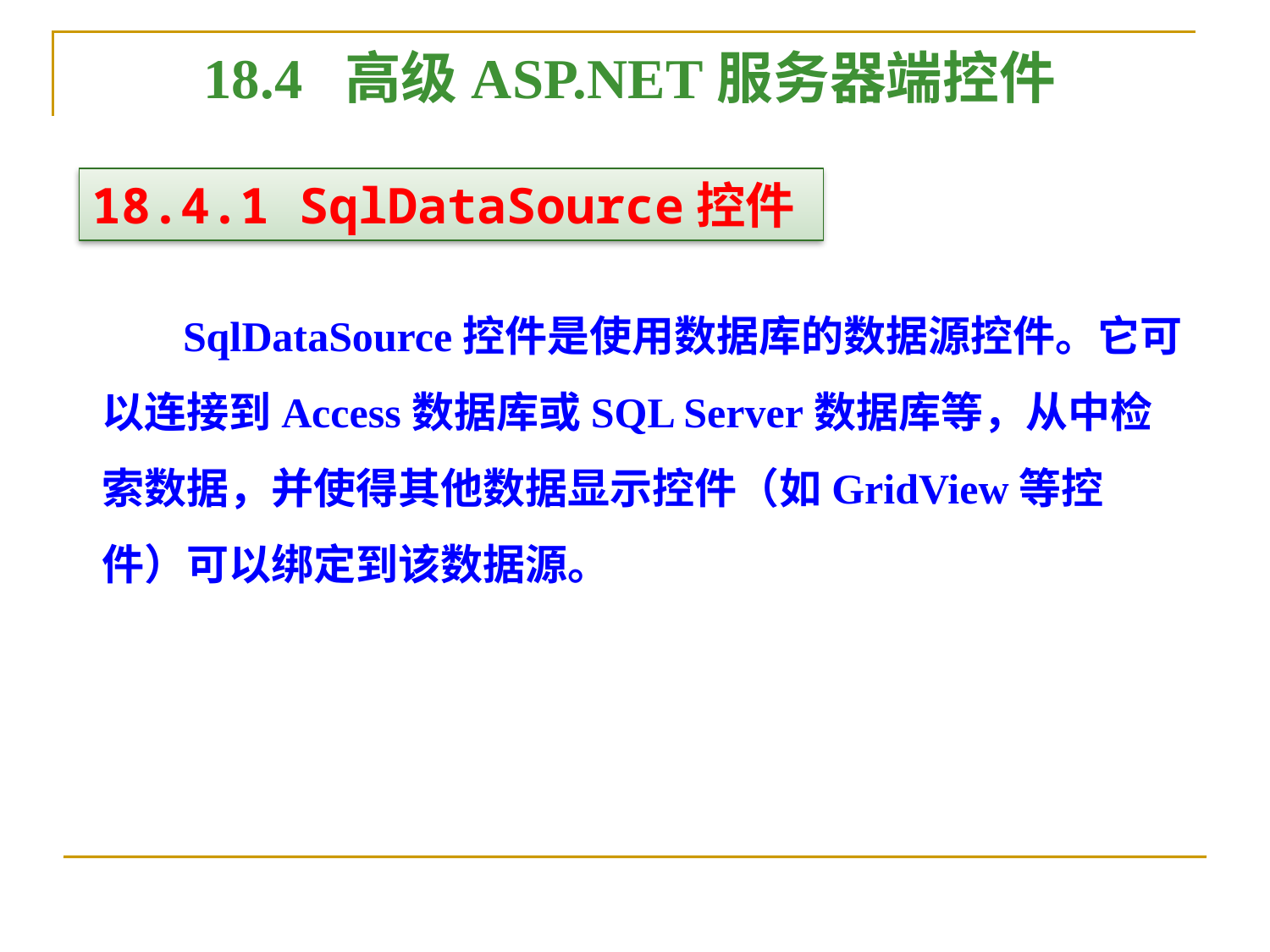

18.4  高级ASP.NET服务器端控件
18.4.1 SqlDataSource控件
　   SqlDataSource控件是使用数据库的数据源控件。它可以连接到Access数据库或SQL Server数据库等，从中检索数据，并使得其他数据显示控件（如GridView等控件）可以绑定到该数据源。